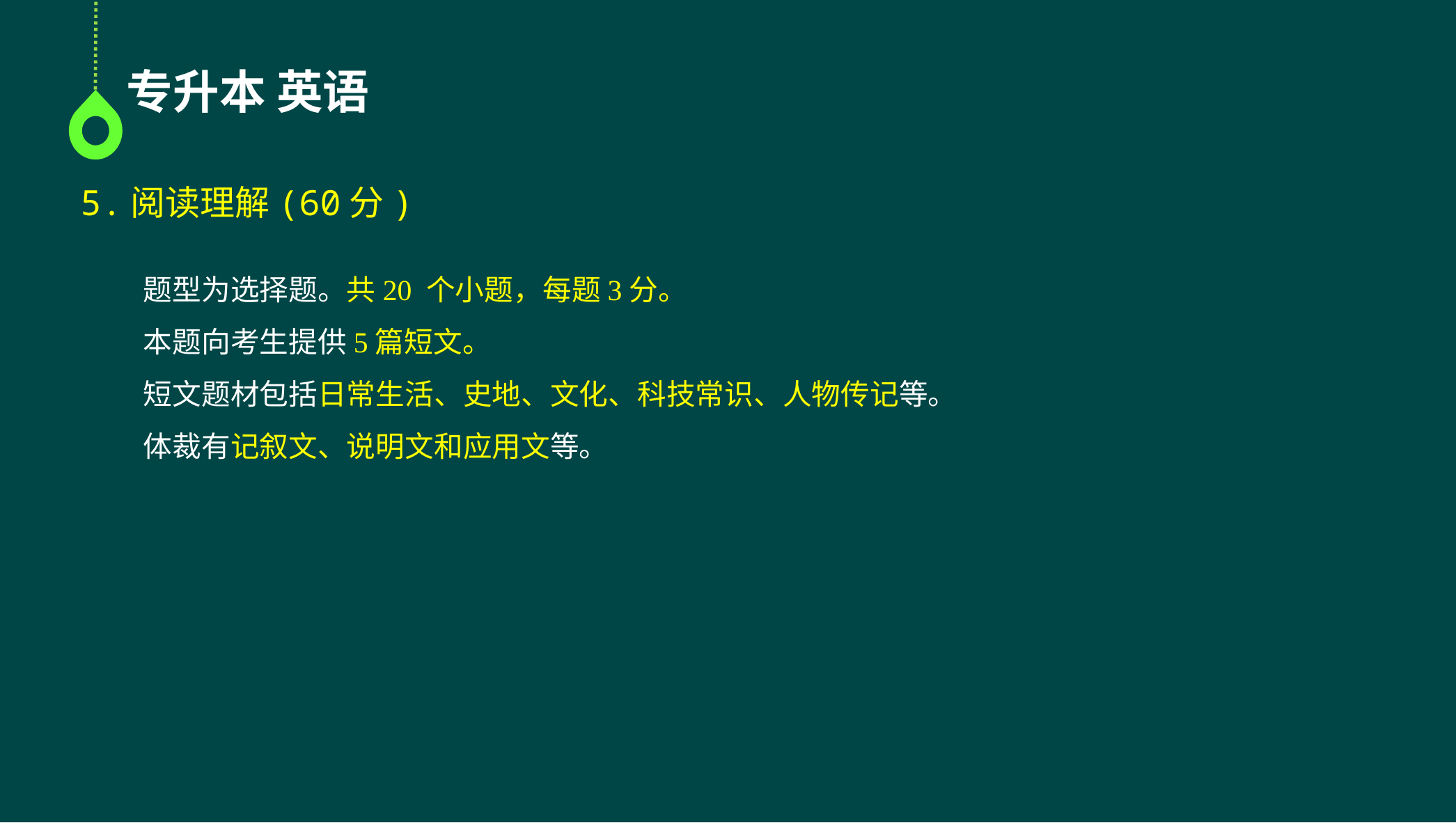

专升本 英语
5.阅读理解(60分)
        题型为选择题。共20 个小题，每题3分。
        本题向考生提供5篇短文。
        短文题材包括日常生活、史地、文化、科技常识、人物传记等。
        体裁有记叙文、说明文和应用文等。